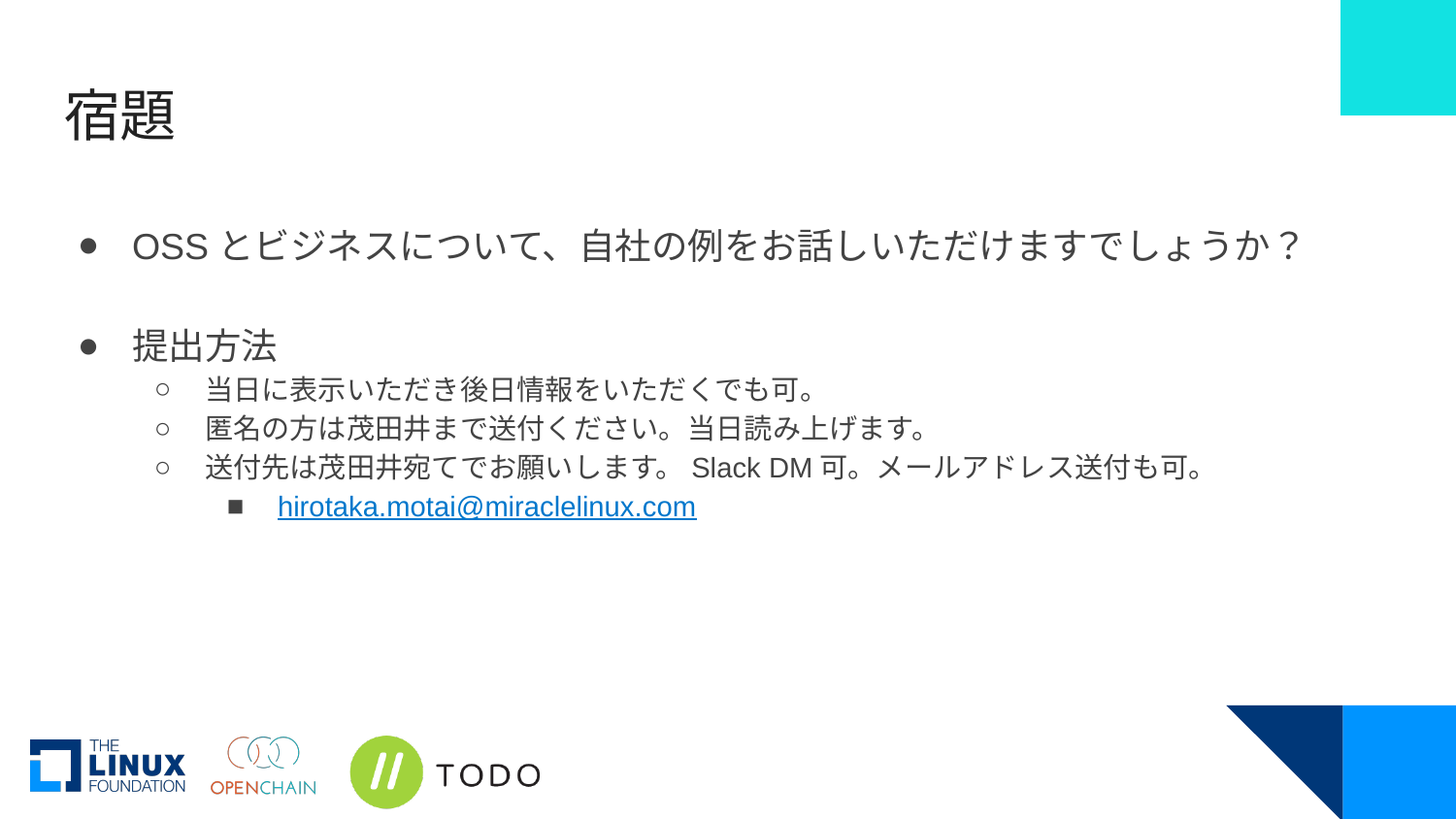

# 宿題
OSSとビジネスについて、自社の例をお話しいただけますでしょうか？

提出方法
当日に表示いただき後日情報をいただくでも可。
匿名の方は茂田井まで送付ください。当日読み上げます。
送付先は茂田井宛てでお願いします。Slack DM可。メールアドレス送付も可。
hirotaka.motai@miraclelinux.com